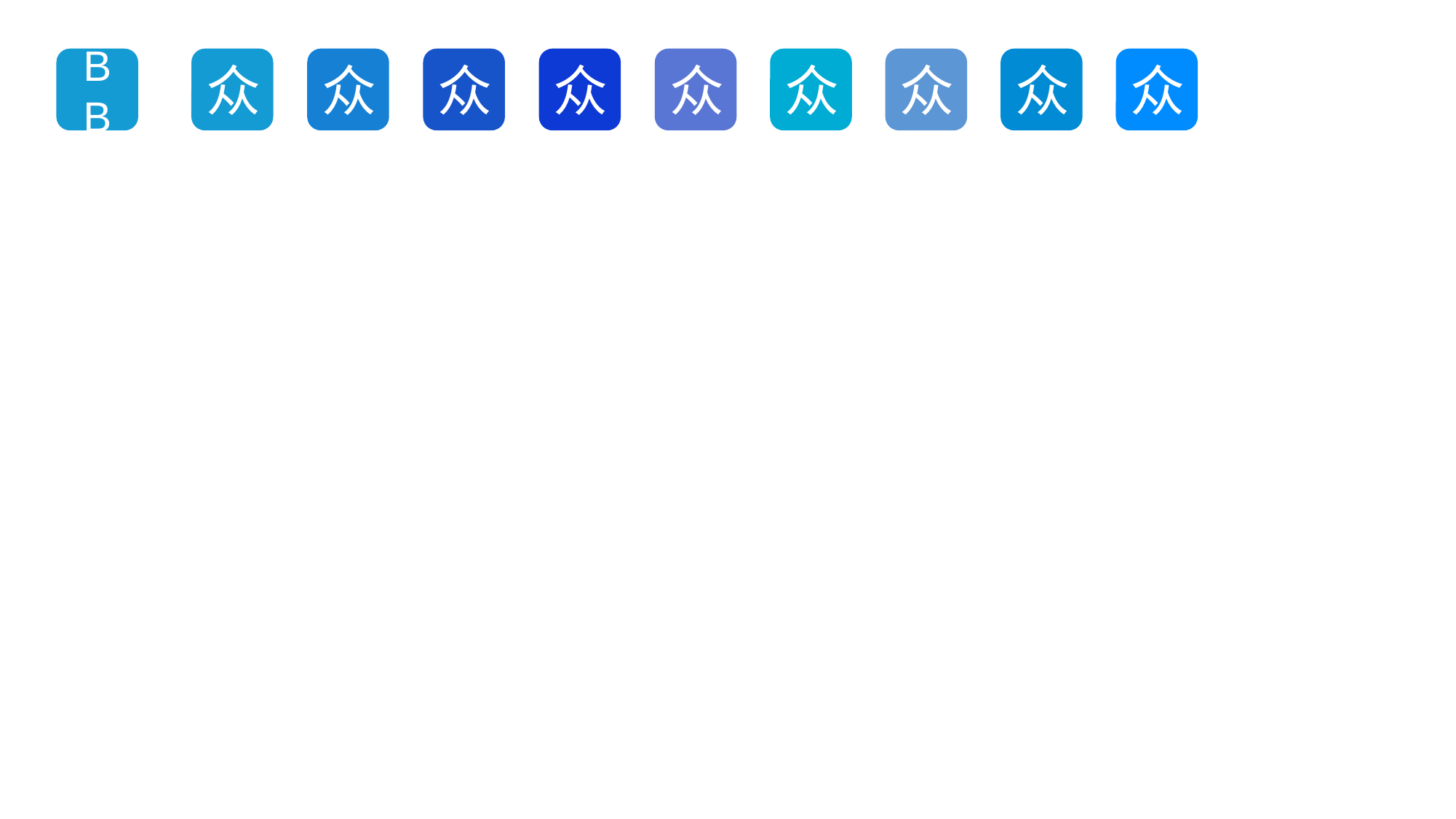

BB
众
众
众
众
众
众
众
众
众